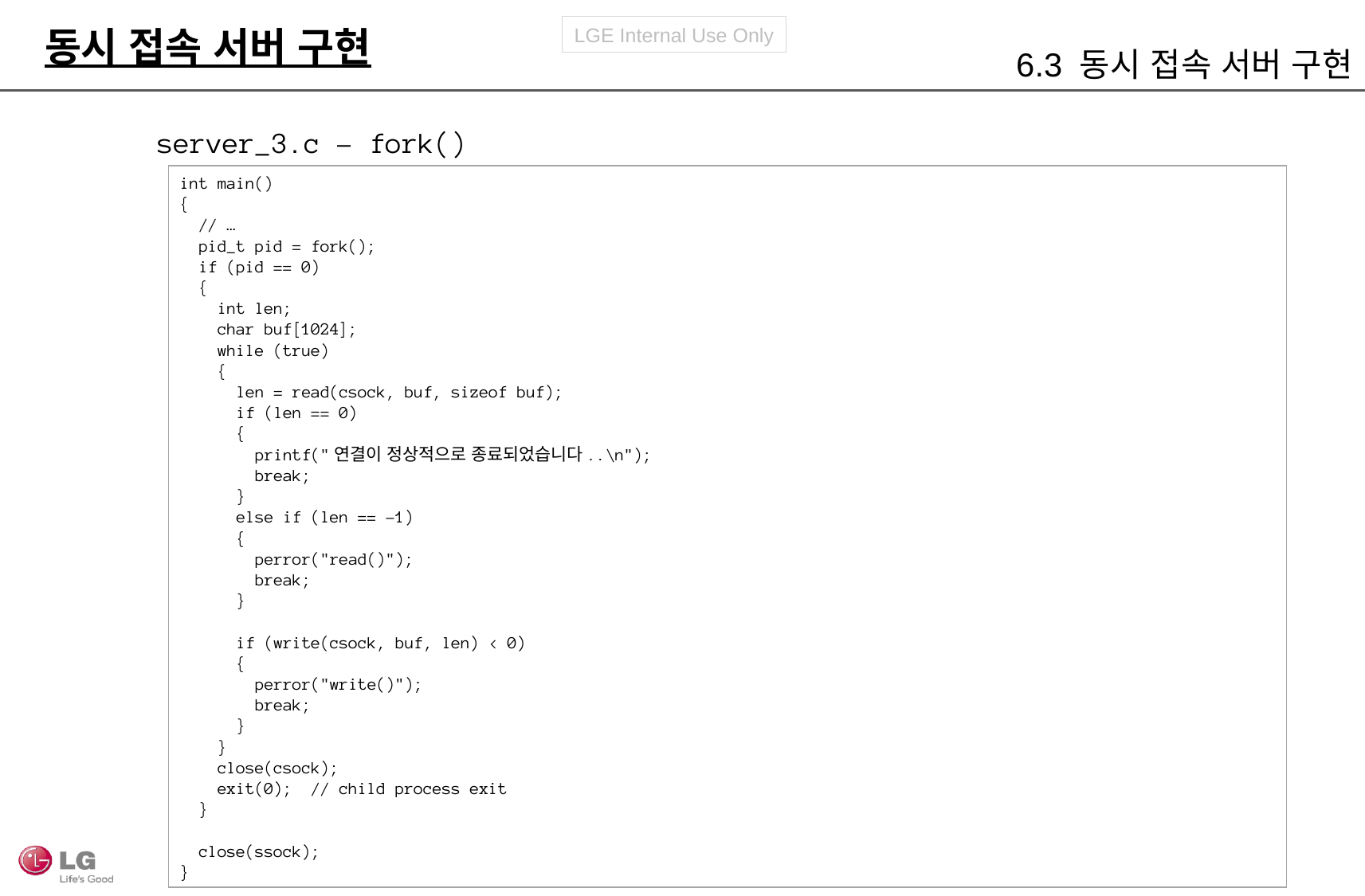

동시 접속 서버 구현
6.3 동시 접속 서버 구현

server_3.c – fork()
int main()
{
  // …
  pid_t pid = fork();
  if (pid == 0)
  {
    int len;
    char buf[1024];
    while (true)
    {
      len = read(csock, buf, sizeof buf);
      if (len == 0)
      {
        printf("연결이 정상적으로 종료되었습니다..\n");
        break;
      }
      else if (len == -1)
      {
        perror("read()");
        break;
      }

      if (write(csock, buf, len) < 0)
      {
        perror("write()");
        break;
      }
    }
    close(csock);
    exit(0);  // child process exit
  }

  close(ssock);
}